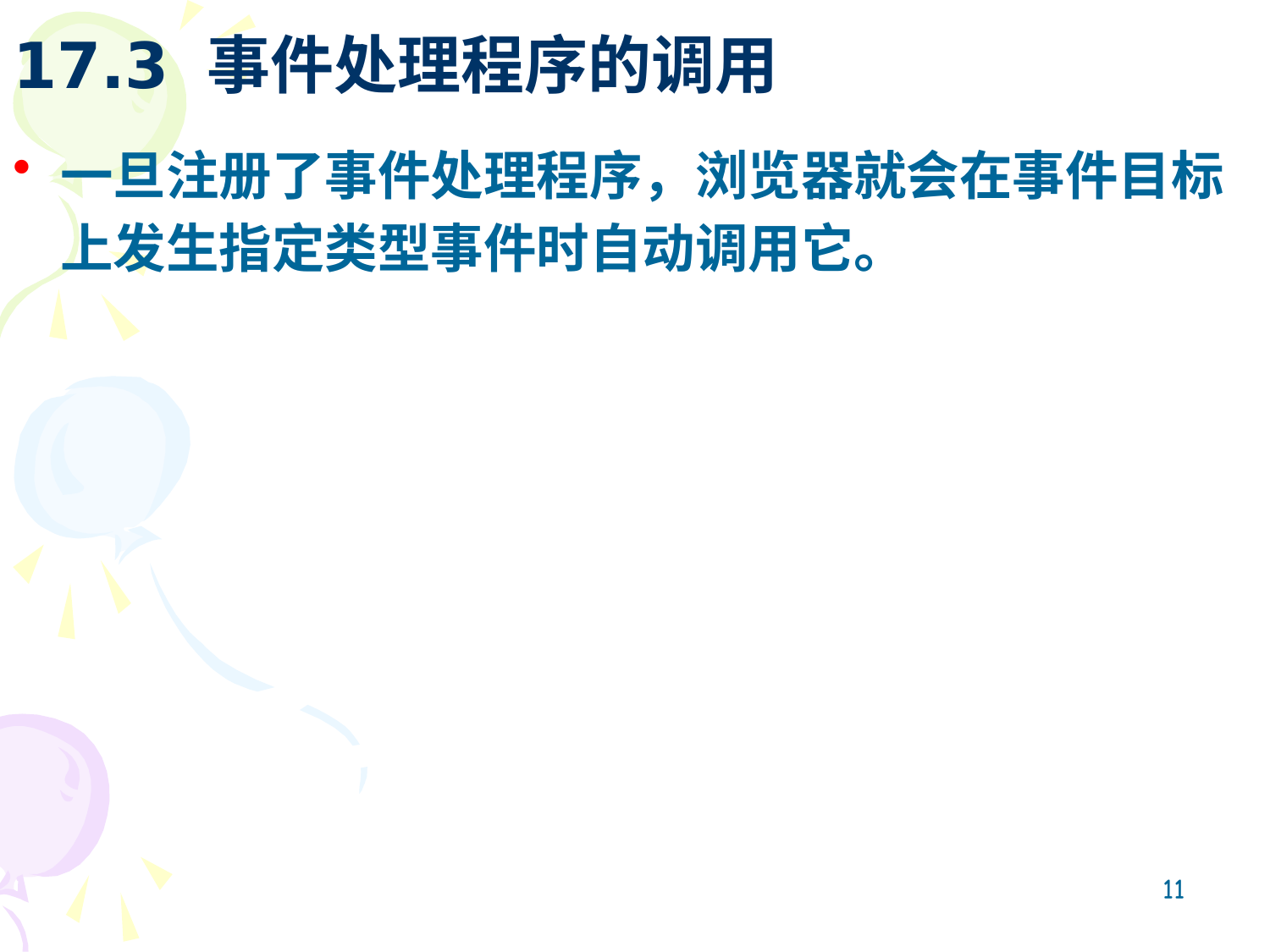

# 17.3 事件处理程序的调用
一旦注册了事件处理程序，浏览器就会在事件目标上发生指定类型事件时自动调用它。

11